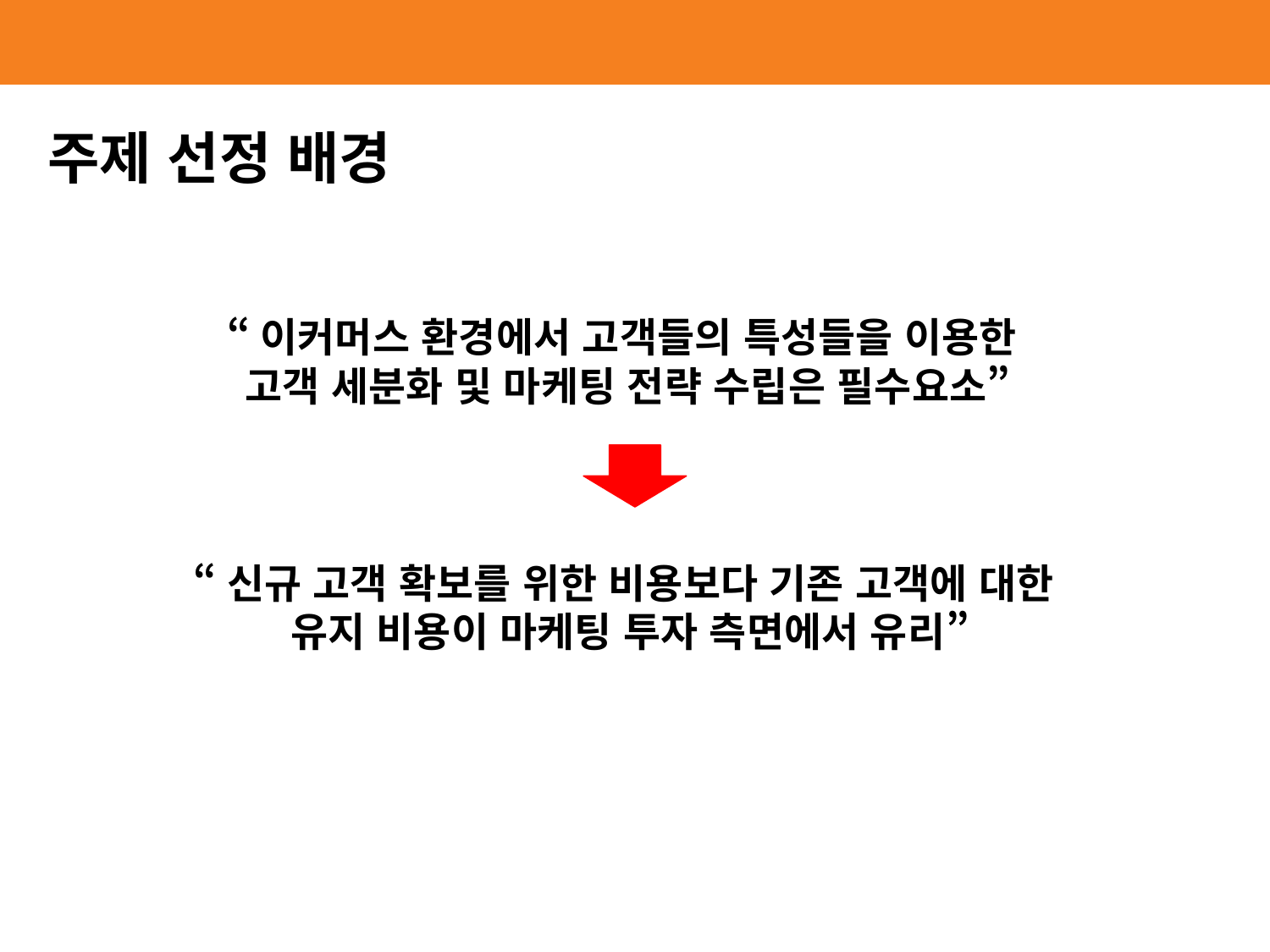

주제 선정 배경
“이커머스 환경에서 고객들의 특성들을 이용한
고객 세분화 및 마케팅 전략 수립은 필수요소”

“신규 고객 확보를 위한 비용보다 기존 고객에 대한
유지 비용이 마케팅 투자 측면에서 유리”